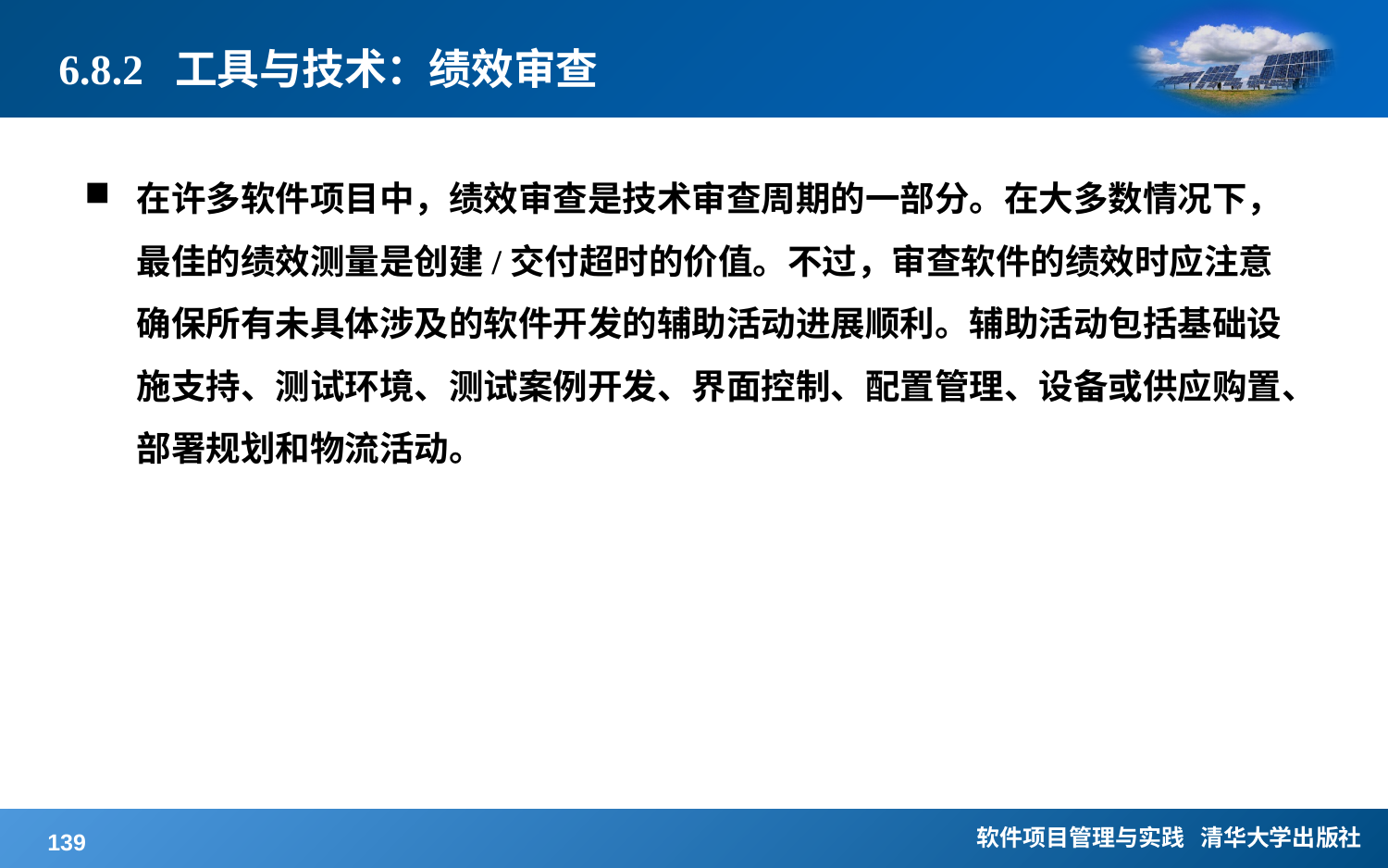

# 6.8.2  工具与技术：绩效审查
在许多软件项目中，绩效审查是技术审查周期的一部分。在大多数情况下，最佳的绩效测量是创建/交付超时的价值。不过，审查软件的绩效时应注意确保所有未具体涉及的软件开发的辅助活动进展顺利。辅助活动包括基础设施支持、测试环境、测试案例开发、界面控制、配置管理、设备或供应购置、部署规划和物流活动。